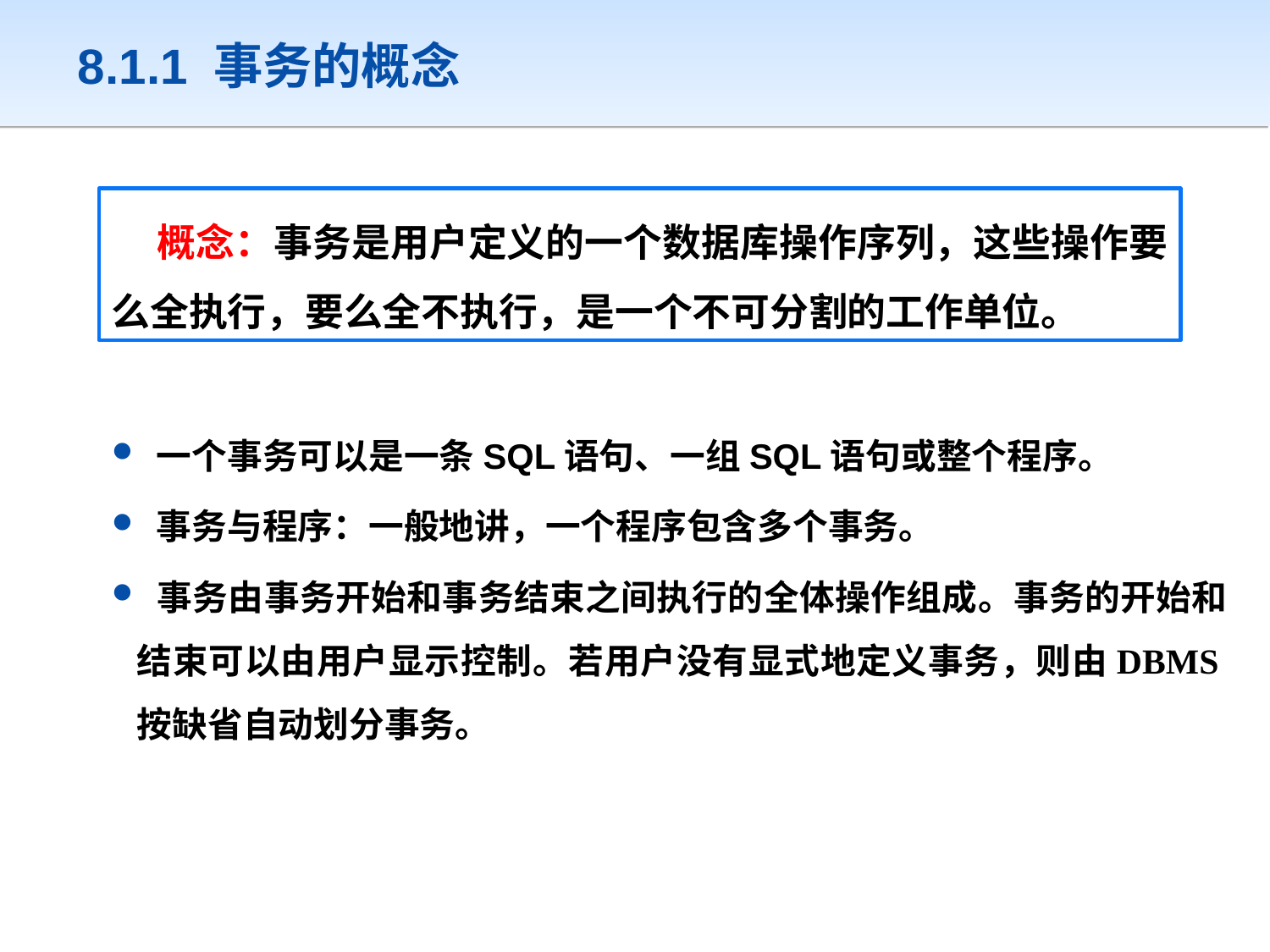

# 8.1.1 事务的概念
    概念：事务是用户定义的一个数据库操作序列，这些操作要么全执行，要么全不执行，是一个不可分割的工作单位。
 一个事务可以是一条SQL语句、一组SQL语句或整个程序。
 事务与程序：一般地讲，一个程序包含多个事务。
 事务由事务开始和事务结束之间执行的全体操作组成。事务的开始和结束可以由用户显示控制。若用户没有显式地定义事务，则由DBMS按缺省自动划分事务。